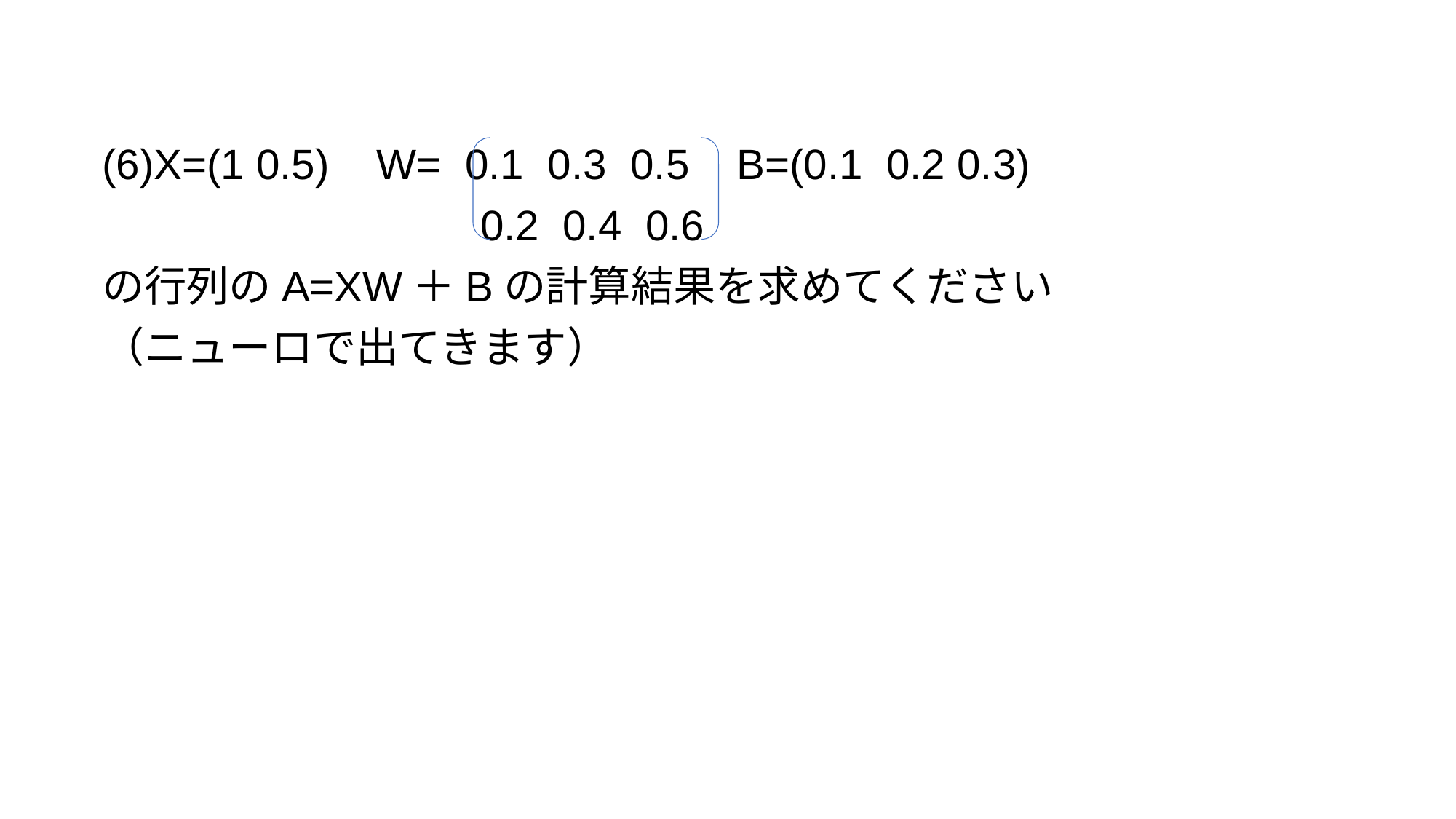

(6)X=(1 0.5)    W=  0.1  0.3  0.5    B=(0.1  0.2 0.3)
                                0.2  0.4  0.6
の行列のA=XW＋Bの計算結果を求めてください
（ニューロで出てきます）